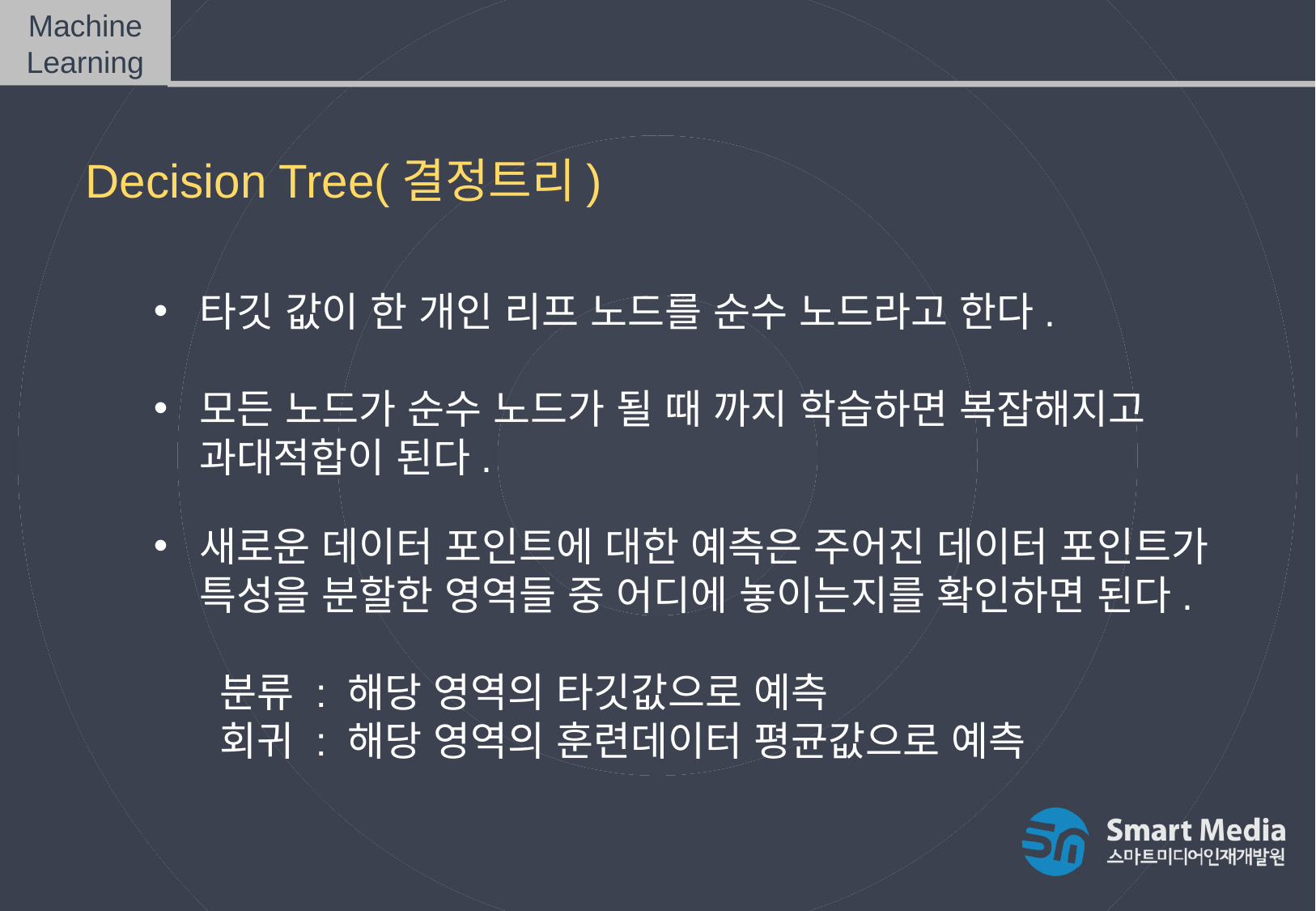

Machine Learning
Decision Tree

Decision Tree(결정트리)
타깃 값이 한 개인 리프 노드를 순수 노드라고 한다.

모든 노드가 순수 노드가 될 때 까지 학습하면 복잡해지고 과대적합이 된다.

새로운 데이터 포인트에 대한 예측은 주어진 데이터 포인트가 특성을 분할한 영역들 중 어디에 놓이는지를 확인하면 된다.

     분류 : 해당 영역의 타깃값으로 예측
     회귀 : 해당 영역의 훈련데이터 평균값으로 예측